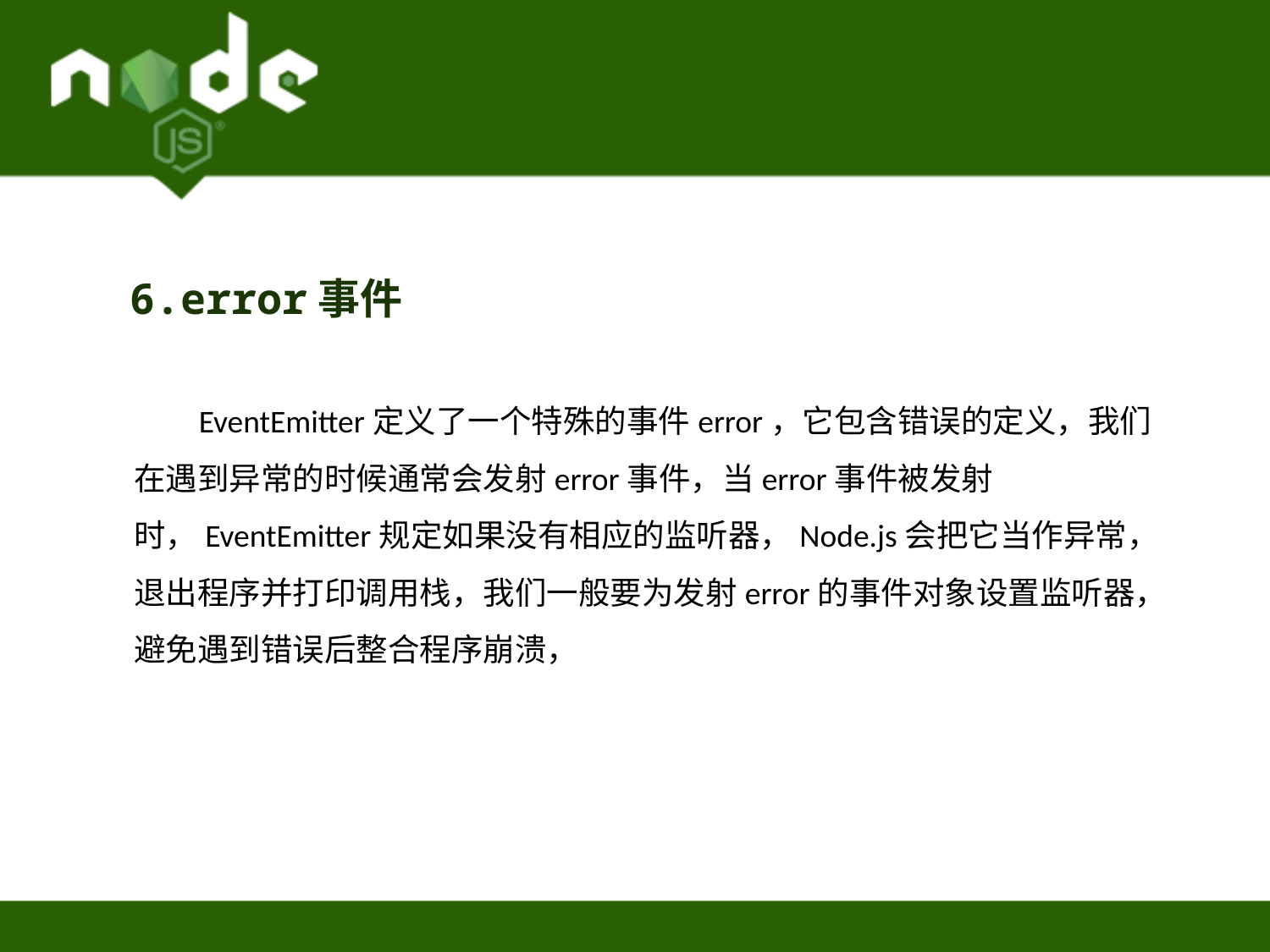

6.error事件
         EventEmitter定义了一个特殊的事件error，它包含错误的定义，我们在遇到异常的时候通常会发射error事件，当error事件被发射时，EventEmitter规定如果没有相应的监听器，Node.js会把它当作异常，退出程序并打印调用栈，我们一般要为发射error的事件对象设置监听器，避免遇到错误后整合程序崩溃，